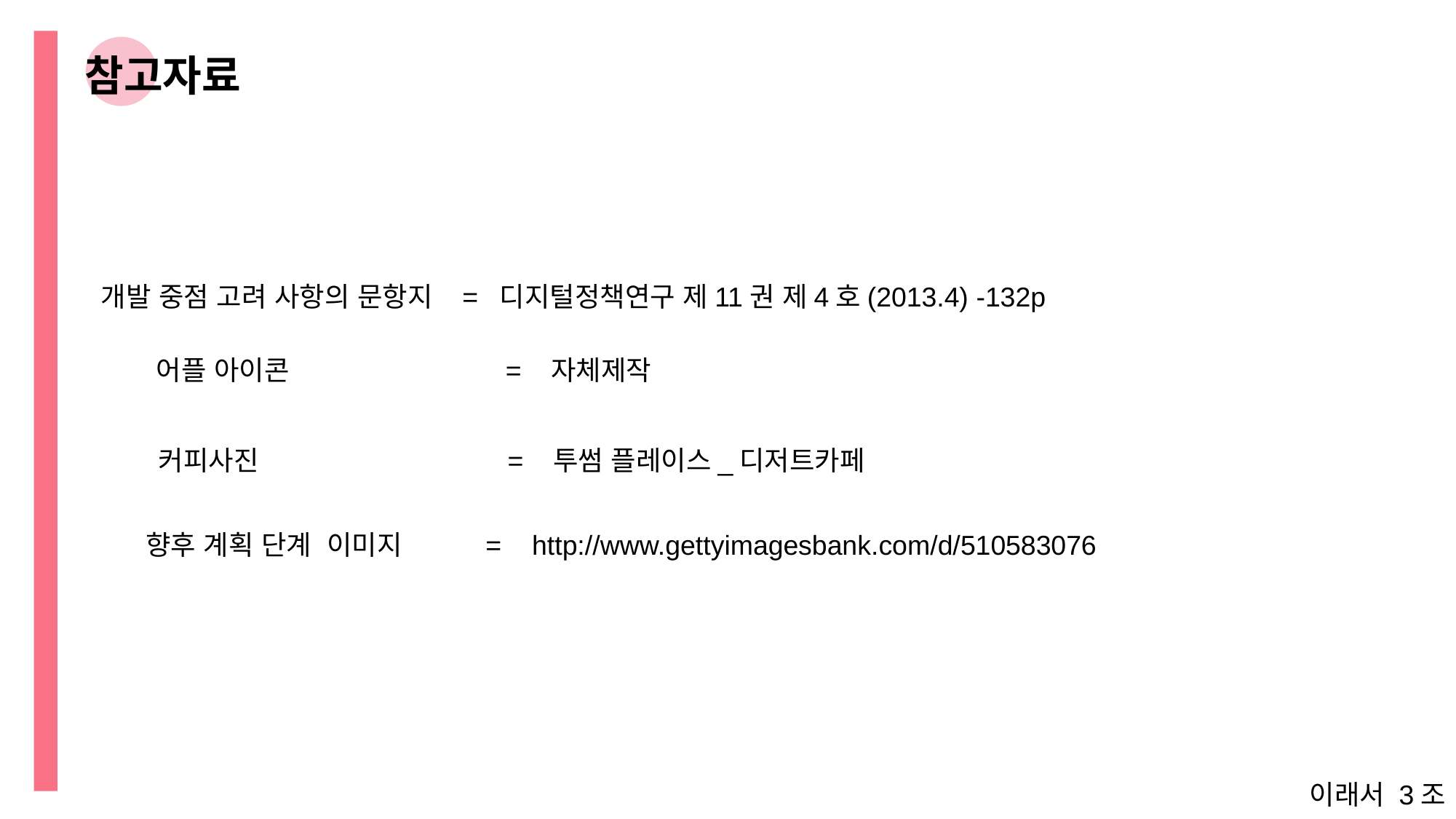

참고자료
개발 중점 고려 사항의 문항지   =
디지털정책연구 제11권 제4호(2013.4) -132p
어플 아이콘          		  =   자체제작

커피사진              		  =   투썸 플레이스_디저트카페
향후 계획 단계  이미지          =    http://www.gettyimagesbank.com/d/510583076
이래서 3조